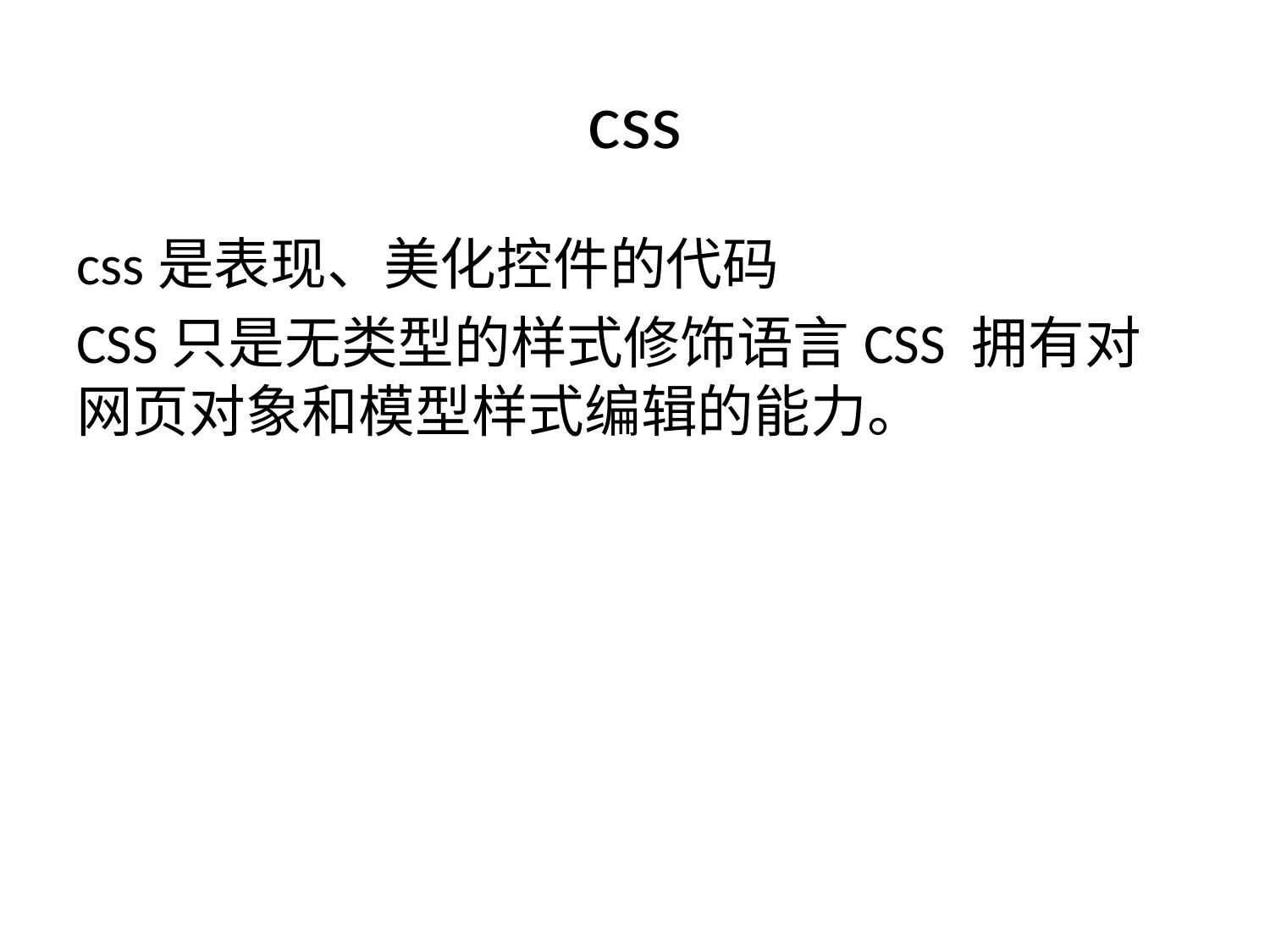

# css
css是表现、美化控件的代码
CSS只是无类型的样式修饰语言CSS 拥有对网页对象和模型样式编辑的能力。